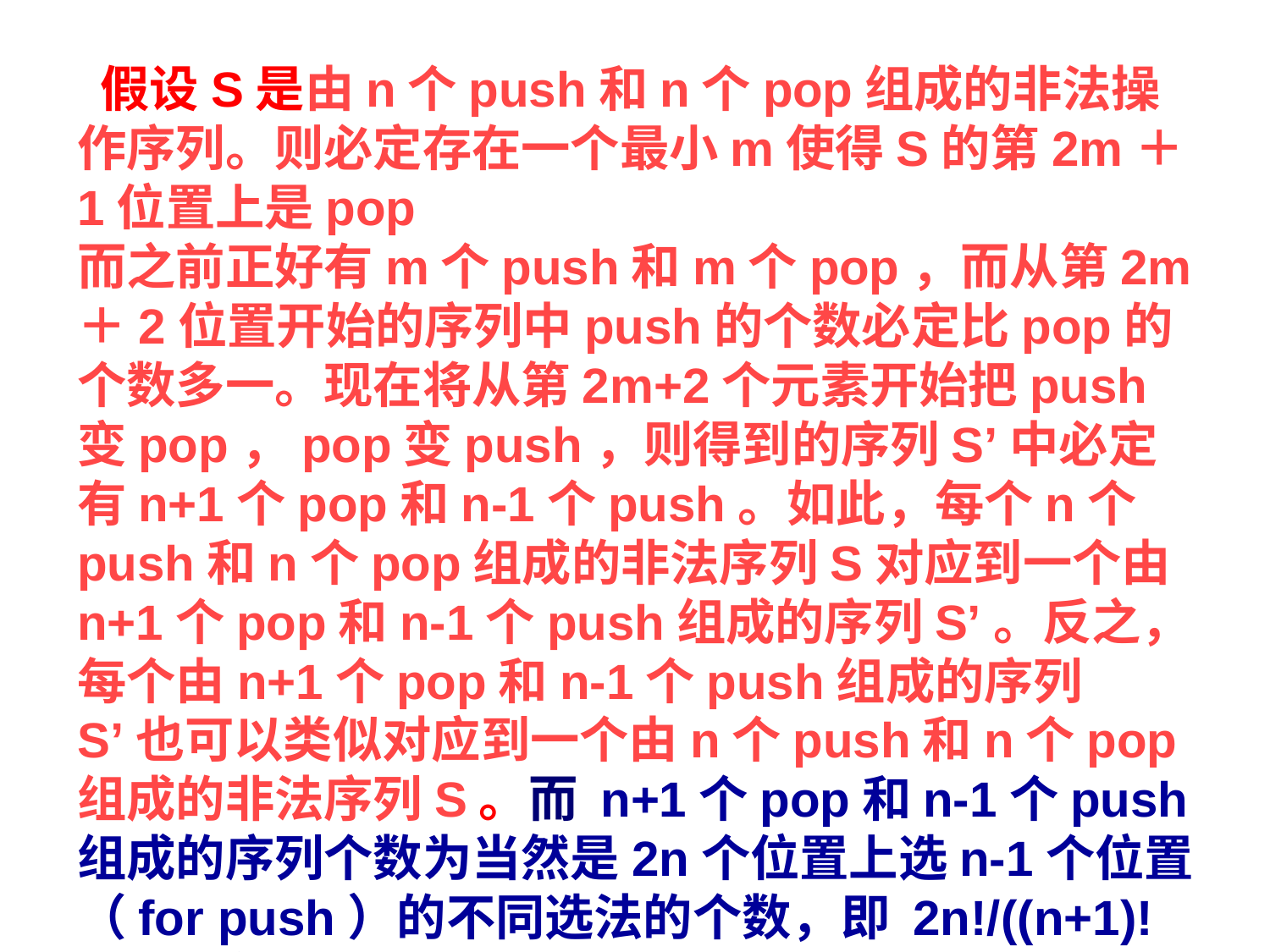

假设S是由n个push和n个pop组成的非法操作序列。则必定存在一个最小m使得S的第2m＋1位置上是pop
而之前正好有m个push和m个pop，而从第2m＋2位置开始的序列中push的个数必定比pop的个数多一。现在将从第2m+2个元素开始把push变pop，pop变push，则得到的序列S’中必定有n+1个pop和n-1个push。如此，每个n个push和n个pop组成的非法序列S对应到一个由n+1个pop和n-1个push组成的序列S’。反之，每个由n+1个pop和n-1个push组成的序列S’也可以类似对应到一个由n个push和n个pop组成的非法序列S。而 n+1个pop和n-1个push组成的序列个数为当然是2n个位置上选n-1个位置（for push）的不同选法的个数，即 2n!/((n+1)!*(n-1)!）。